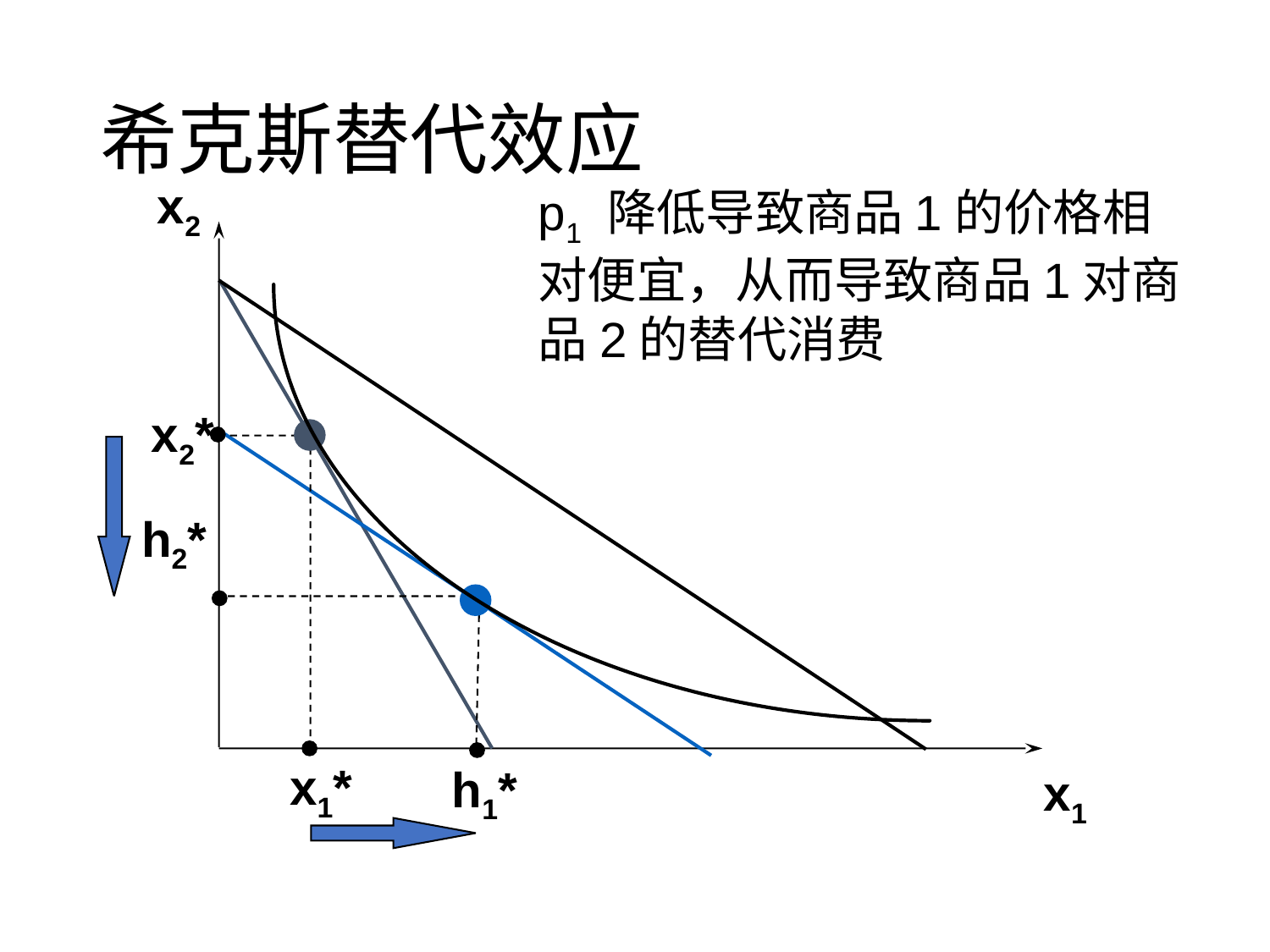

# 希克斯替代效应
x2
p1 降低导致商品1的价格相对便宜，从而导致商品1对商品2的替代消费

x2*

h2*

x1*

h1*
x1